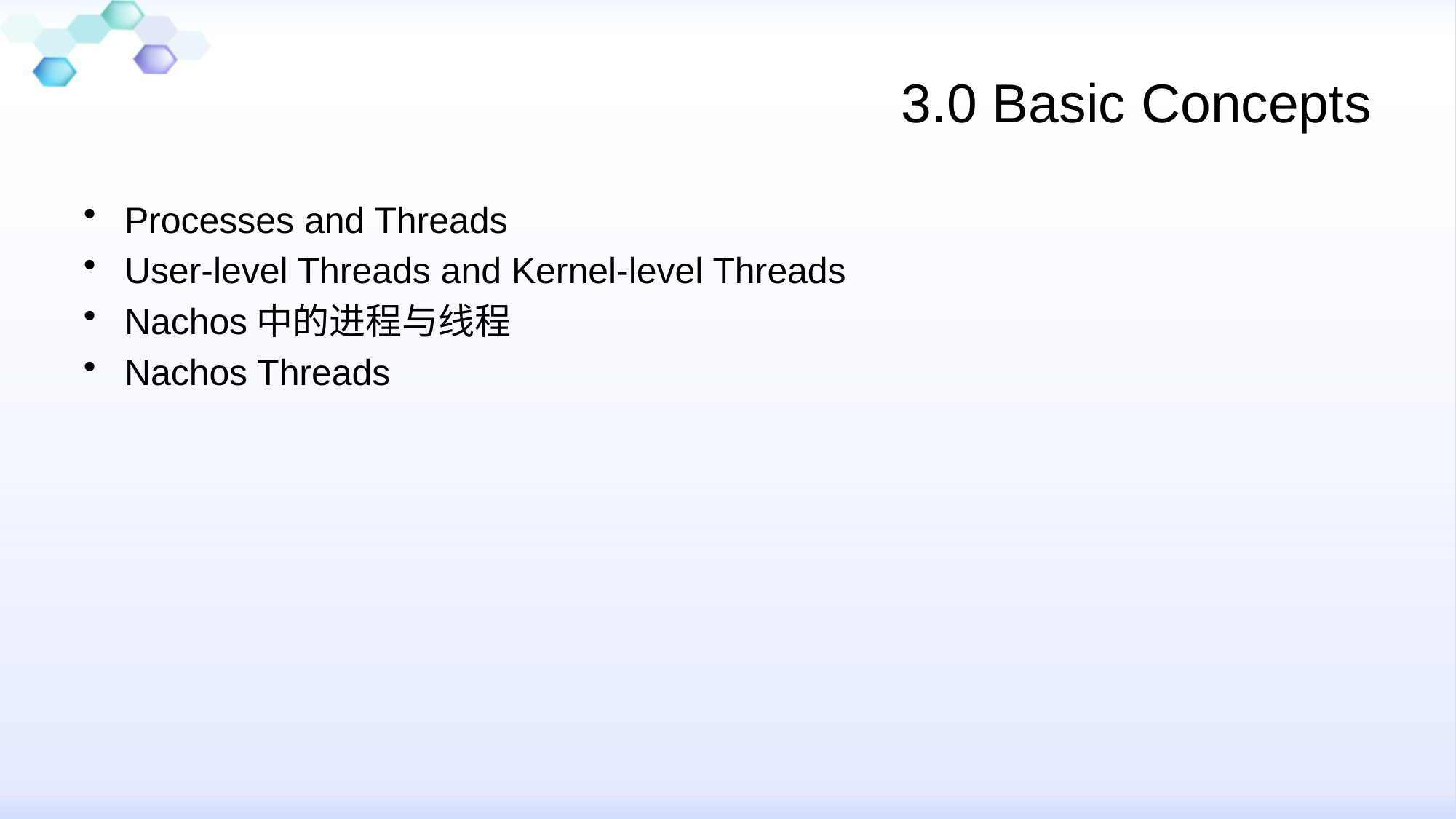

# 3.0 Basic Concepts
Processes and Threads
User-level Threads and Kernel-level Threads
Nachos中的进程与线程
Nachos Threads